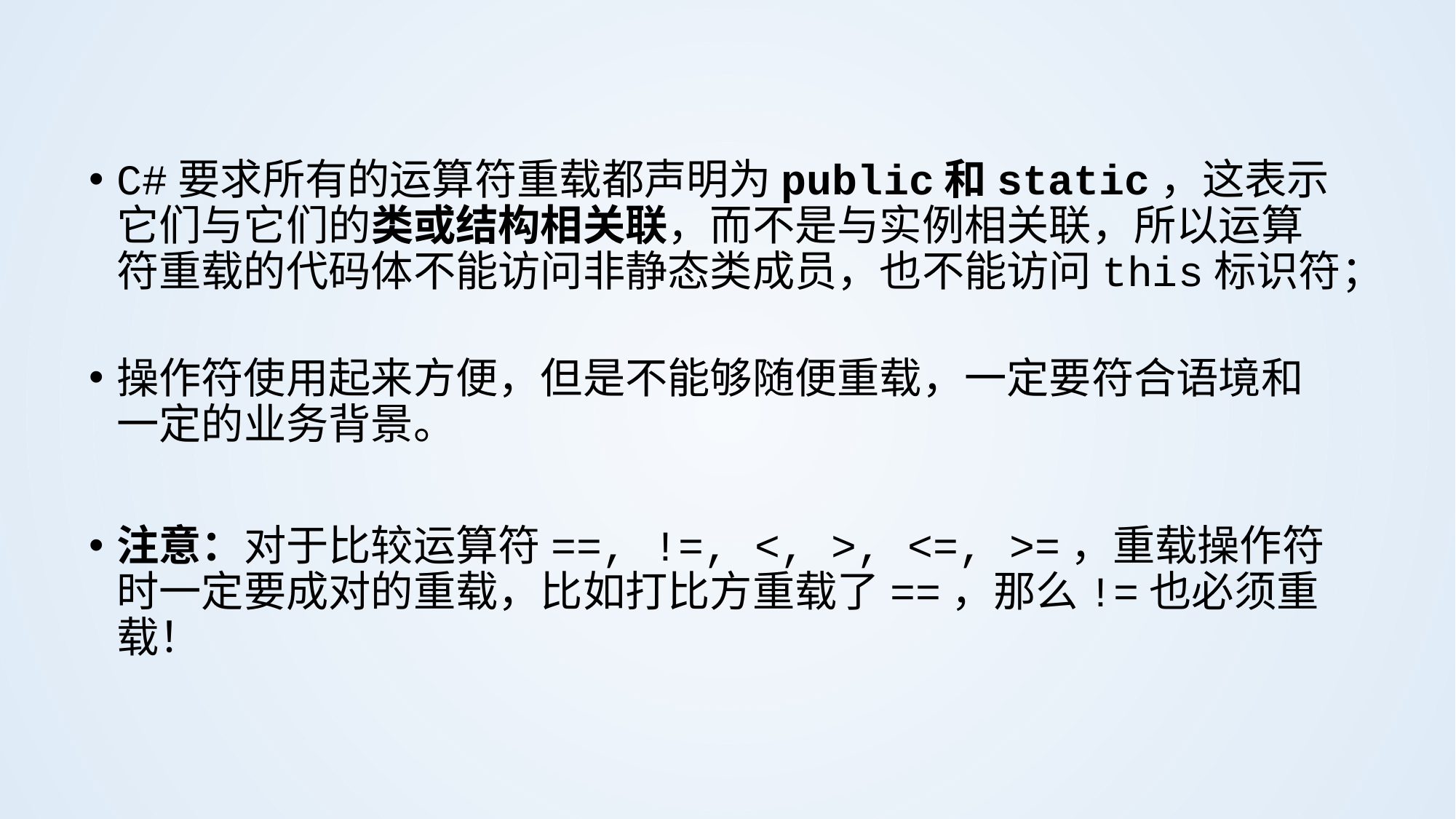

#
C#要求所有的运算符重载都声明为public和static，这表示它们与它们的类或结构相关联，而不是与实例相关联，所以运算符重载的代码体不能访问非静态类成员，也不能访问this标识符；
操作符使用起来方便，但是不能够随便重载，一定要符合语境和一定的业务背景。

注意：对于比较运算符==, !=, <, >, <=, >=，重载操作符时一定要成对的重载，比如打比方重载了==，那么!=也必须重载！